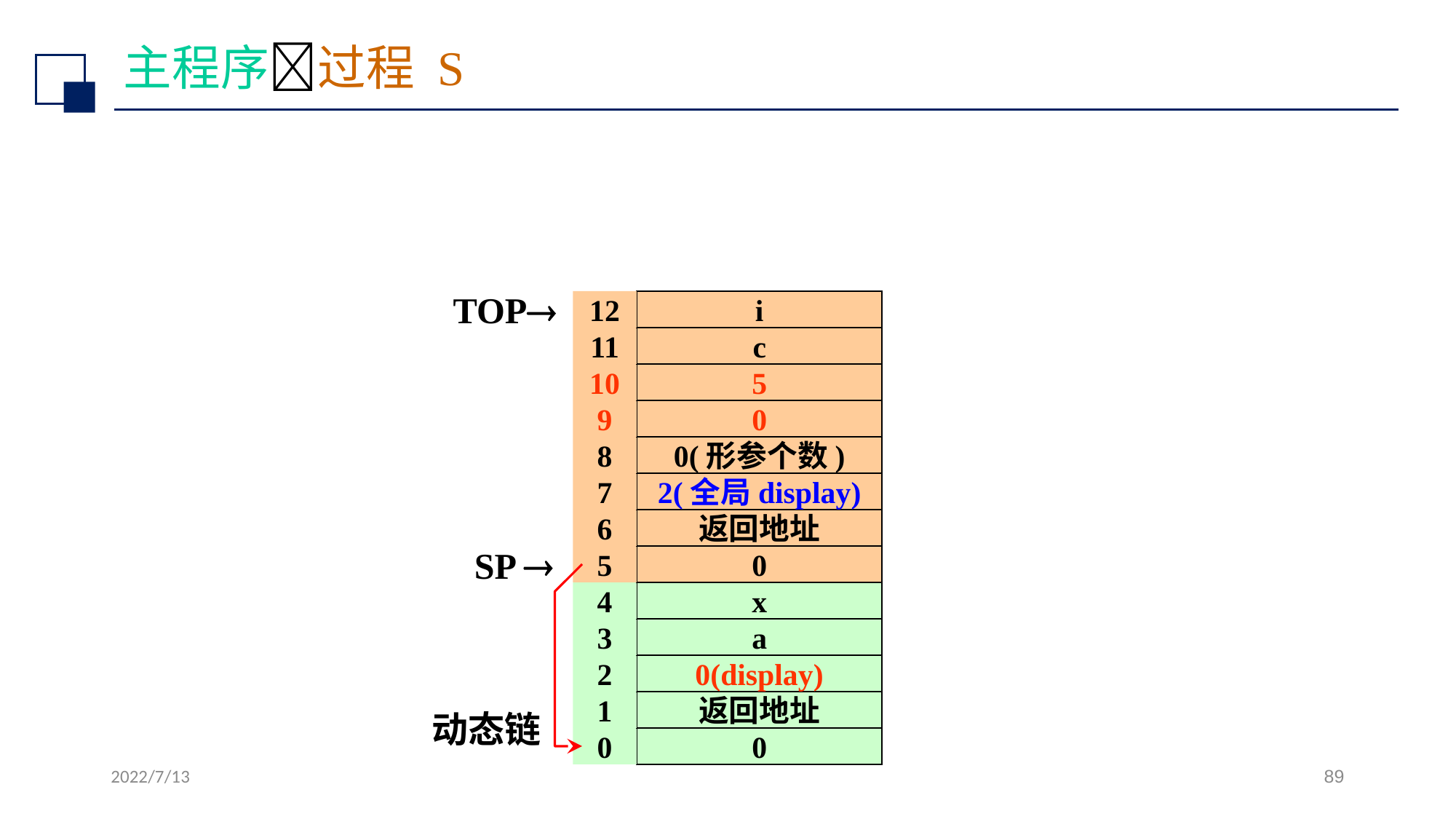

# 主程序→过程 S

TOP→
12
i
11
c
10
5
9
0
8
0(形参个数)
7
2(全局display)
6
返回地址
SP →
5
0

4
x
3
a
2
0(display)
1
返回地址
动态链
0
0
2022/7/13
89